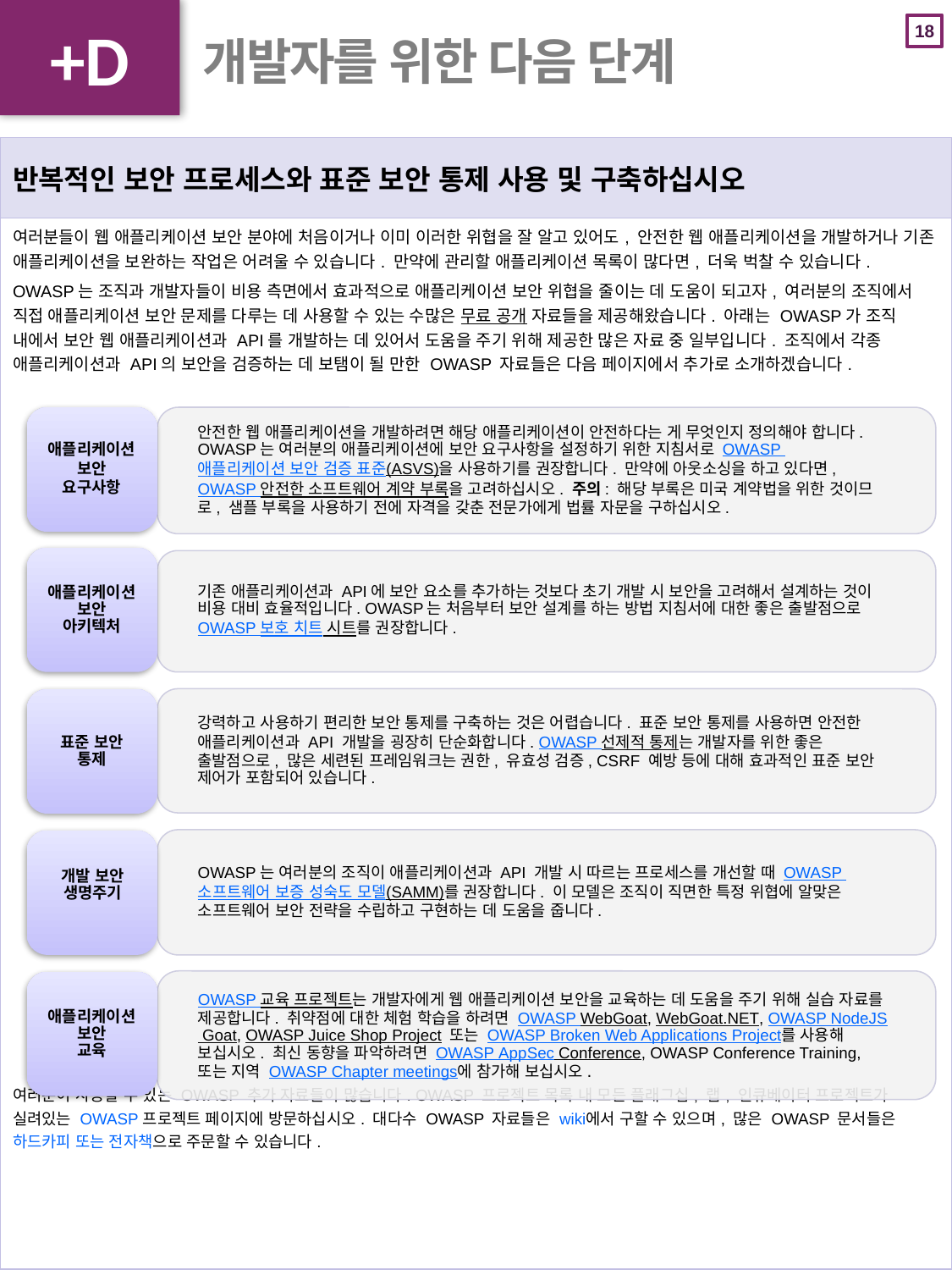

+D
# 개발자를 위한 다음 단계
| 반복적인 보안 프로세스와 표준 보안 통제 사용 및 구축하십시오 |
| --- |
| 여러분들이 웹 애플리케이션 보안 분야에 처음이거나 이미 이러한 위협을 잘 알고 있어도, 안전한 웹 애플리케이션을 개발하거나 기존 애플리케이션을 보완하는 작업은 어려울 수 있습니다. 만약에 관리할 애플리케이션 목록이 많다면, 더욱 벅찰 수 있습니다. OWASP는 조직과 개발자들이 비용 측면에서 효과적으로 애플리케이션 보안 위협을 줄이는 데 도움이 되고자, 여러분의 조직에서 직접 애플리케이션 보안 문제를 다루는 데 사용할 수 있는 수많은 무료 공개 자료들을 제공해왔습니다. 아래는 OWASP가 조직 내에서 보안 웹 애플리케이션과 API를 개발하는 데 있어서 도움을 주기 위해 제공한 많은 자료 중 일부입니다. 조직에서 각종 애플리케이션과 API의 보안을 검증하는 데 보탬이 될 만한 OWASP 자료들은 다음 페이지에서 추가로 소개하겠습니다. 여러분이 사용할 수 있는 OWASP 추가 자료들이 많습니다. OWASP 프로젝트 목록 내 모든 플래그십, 랩, 인큐베이터 프로젝트가 실려있는 OWASP 프로젝트 페이지에 방문하십시오. 대다수 OWASP 자료들은 wiki에서 구할 수 있으며, 많은 OWASP 문서들은 하드카피 또는 전자책으로 주문할 수 있습니다. |

안전한 웹 애플리케이션을 개발하려면 해당 애플리케이션이 안전하다는 게 무엇인지 정의해야 합니다. OWASP는 여러분의 애플리케이션에 보안 요구사항을 설정하기 위한 지침서로 OWASP 애플리케이션 보안 검증 표준(ASVS)을 사용하기를 권장합니다. 만약에 아웃소싱을 하고 있다면, OWASP 안전한 소프트웨어 계약 부록을 고려하십시오. 주의: 해당 부록은 미국 계약법을 위한 것이므로, 샘플 부록을 사용하기 전에 자격을 갖춘 전문가에게 법률 자문을 구하십시오.

애플리케이션 보안
아키텍처
기존 애플리케이션과 API에 보안 요소를 추가하는 것보다 초기 개발 시 보안을 고려해서 설계하는 것이 비용 대비 효율적입니다. OWASP는 처음부터 보안 설계를 하는 방법 지침서에 대한 좋은 출발점으로 OWASP 보호 치트 시트를 권장합니다.
강력하고 사용하기 편리한 보안 통제를 구축하는 것은 어렵습니다. 표준 보안 통제를 사용하면 안전한 애플리케이션과 API 개발을 굉장히 단순화합니다. OWASP 선제적 통제는 개발자를 위한 좋은 출발점으로, 많은 세련된 프레임워크는 권한, 유효성 검증, CSRF 예방 등에 대해 효과적인 표준 보안 제어가 포함되어 있습니다.
표준 보안
통제
OWASP는 여러분의 조직이 애플리케이션과 API 개발 시 따르는 프로세스를 개선할 때 OWASP 소프트웨어 보증 성숙도 모델(SAMM)를 권장합니다. 이 모델은 조직이 직면한 특정 위협에 알맞은 소프트웨어 보안 전략을 수립하고 구현하는 데 도움을 줍니다.

OWASP 교육 프로젝트는 개발자에게 웹 애플리케이션 보안을 교육하는 데 도움을 주기 위해 실습 자료를 제공합니다. 취약점에 대한 체험 학습을 하려면 OWASP WebGoat, WebGoat.NET, OWASP NodeJS Goat, OWASP Juice Shop Project 또는 OWASP Broken Web Applications Project를 사용해 보십시오. 최신 동향을 파악하려면 OWASP AppSec Conference, OWASP Conference Training, 또는 지역 OWASP Chapter meetings에 참가해 보십시오.
애플리케이션 보안
교육
애플리케이션
보안
요구사항
개발 보안
생명주기